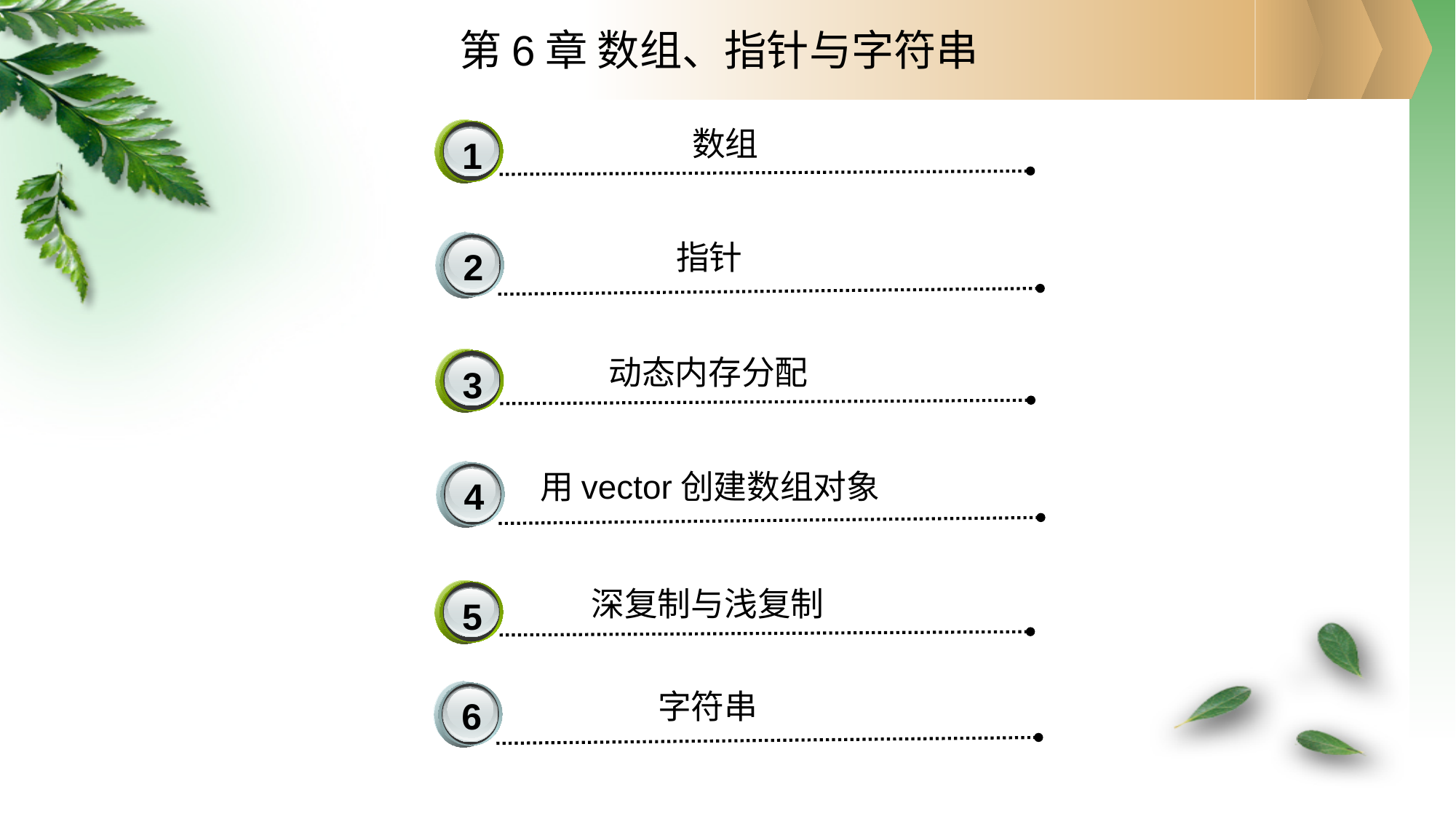

第6章 数组、指针与字符串
数组

1

指针

2

动态内存分配

3

用vector创建数组对象

4

深复制与浅复制

5

字符串

6